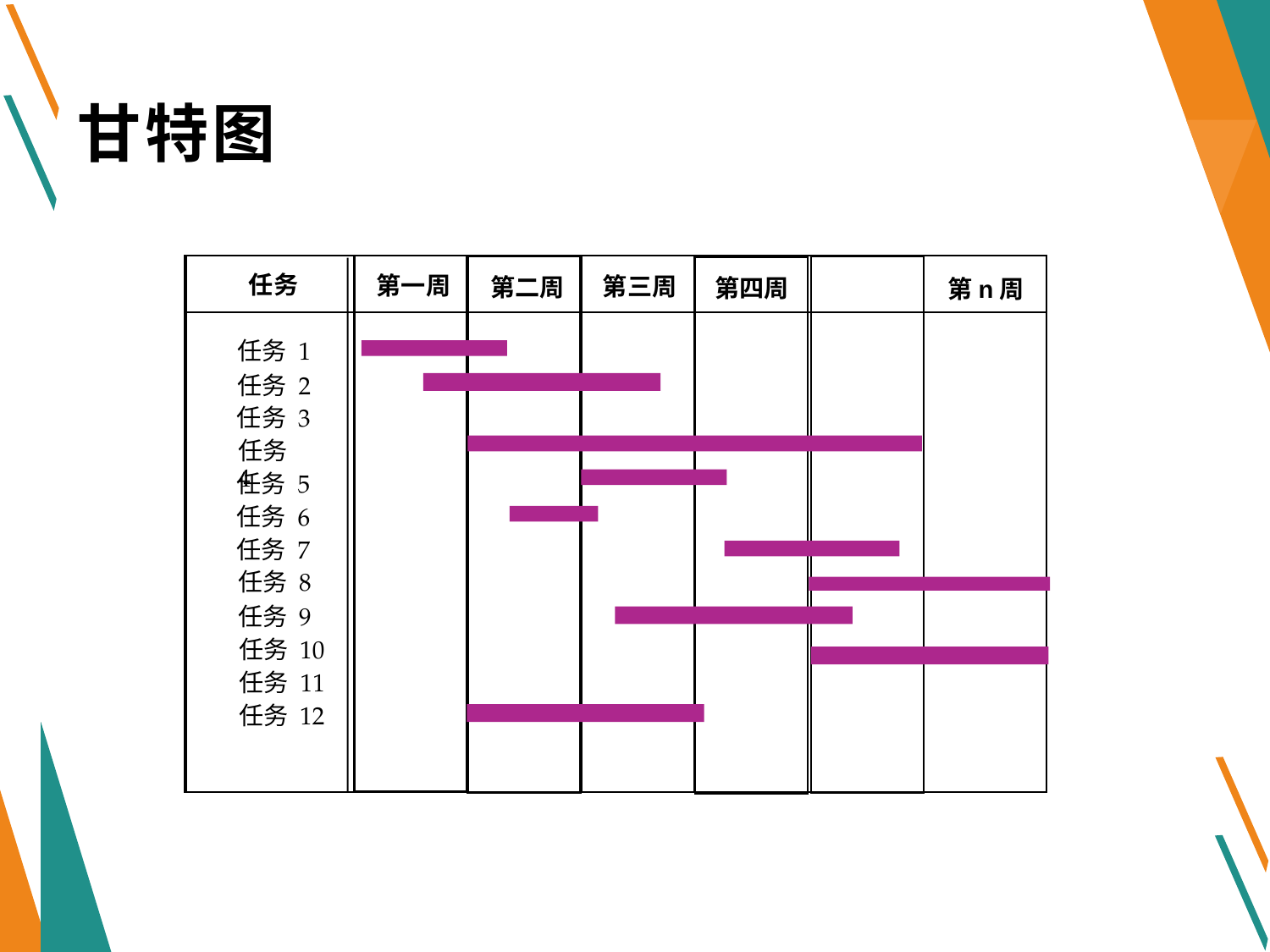

# 甘特图

任务
第一周
第三周
第二周
第四周
第n周
任务 1

任务 2

任务 3
任务 4

任务 5

任务 6

任务 7

任务 8

任务 9

任务 10

任务 11
任务 12

11